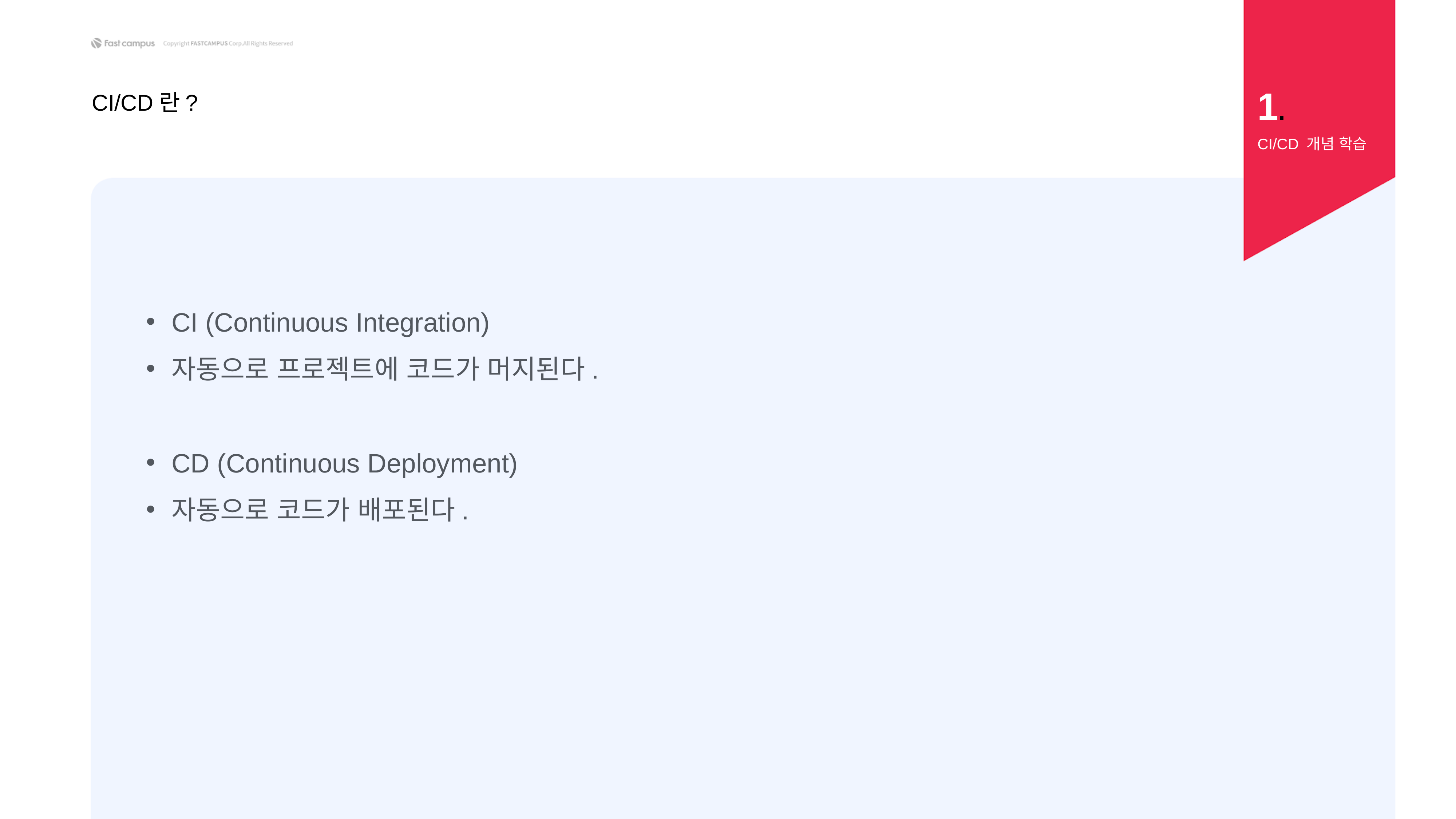

1.
CI/CD란?
CI/CD 개념 학습

CI (Continuous Integration)
자동으로 프로젝트에 코드가 머지된다.

CD (Continuous Deployment)
자동으로 코드가 배포된다.